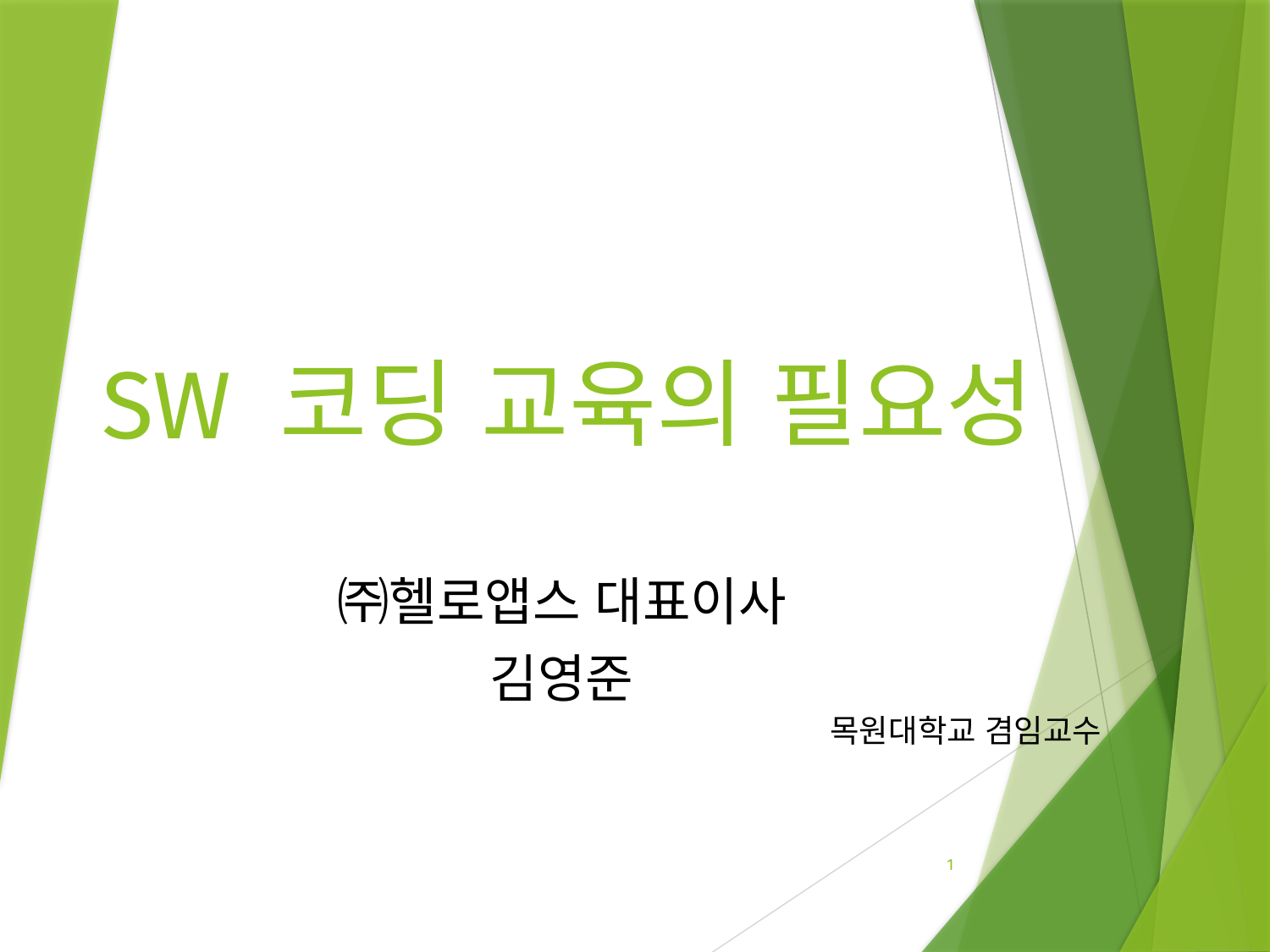

# SW 코딩 교육의 필요성
㈜헬로앱스 대표이사
김영준
목원대학교 겸임교수
1